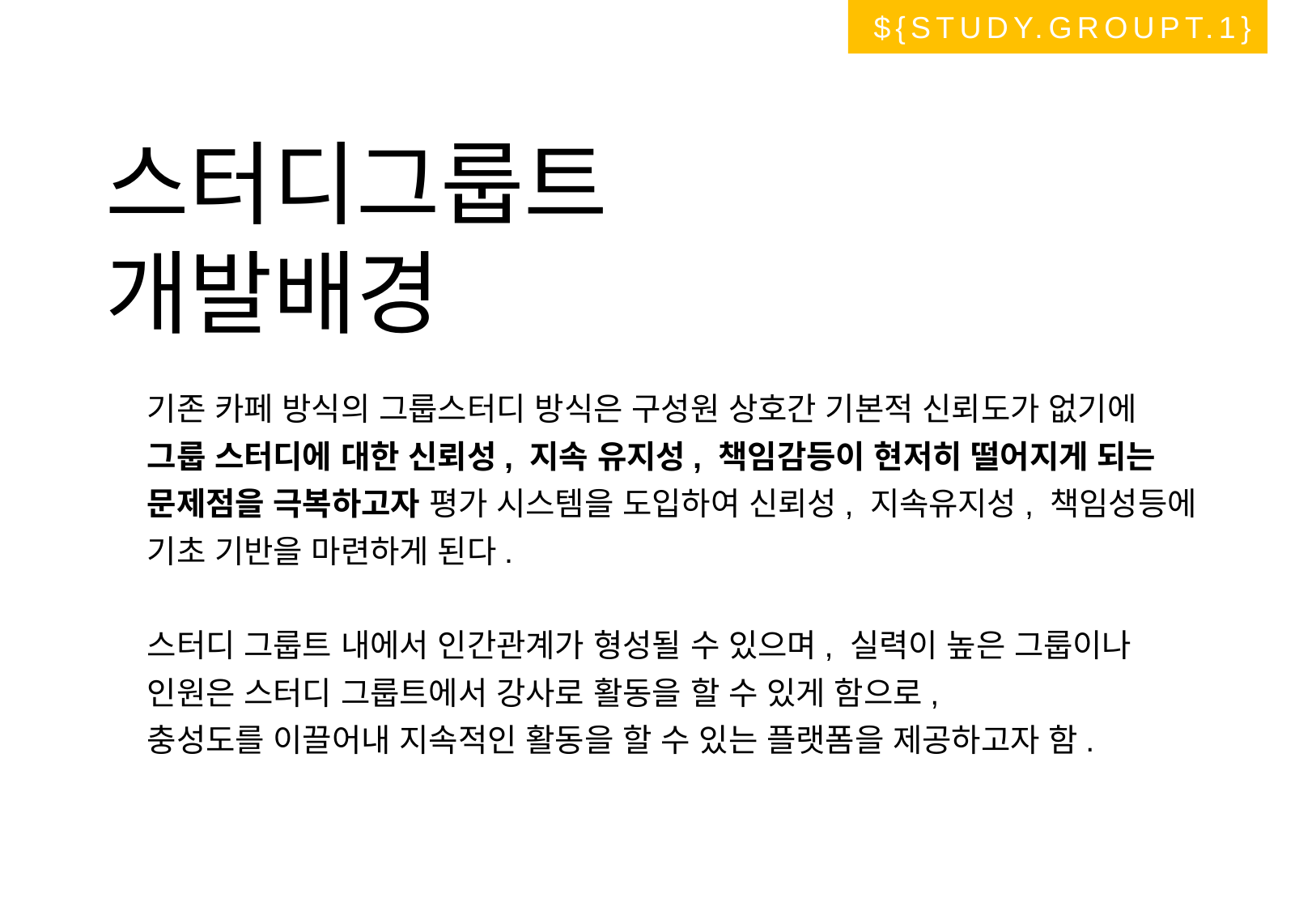

${STUDY.GROUPT.1}
스터디그룹트
개발배경
기존 카페 방식의 그룹스터디 방식은 구성원 상호간 기본적 신뢰도가 없기에
그룹 스터디에 대한 신뢰성, 지속 유지성, 책임감등이 현저히 떨어지게 되는
문제점을 극복하고자 평가 시스템을 도입하여 신뢰성, 지속유지성, 책임성등에
기초 기반을 마련하게 된다.

스터디 그룹트 내에서 인간관계가 형성될 수 있으며, 실력이 높은 그룹이나
인원은 스터디 그룹트에서 강사로 활동을 할 수 있게 함으로,
충성도를 이끌어내 지속적인 활동을 할 수 있는 플랫폼을 제공하고자 함.